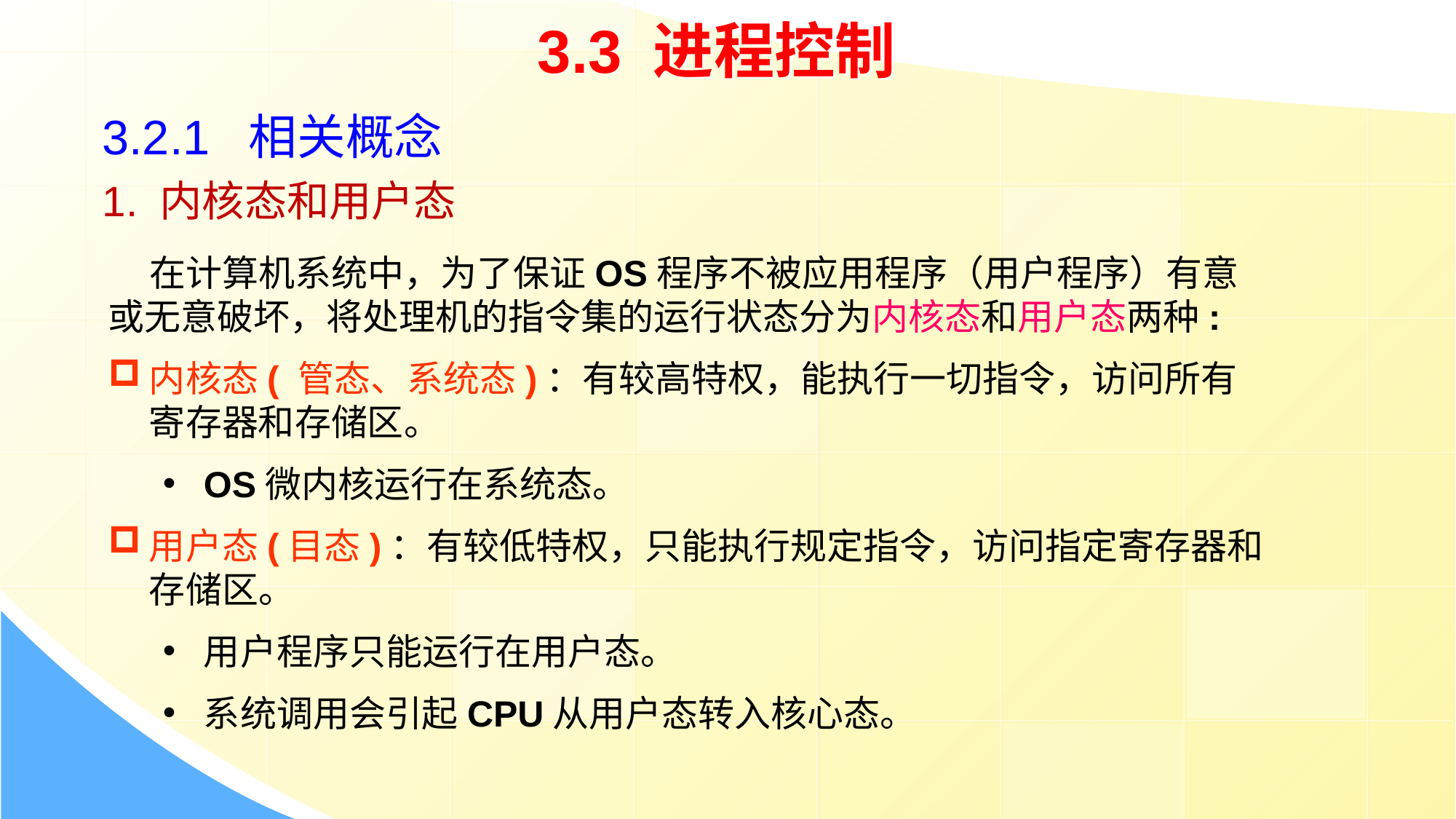

3.3 进程控制
3.2.1  相关概念
1. 内核态和用户态
    在计算机系统中，为了保证OS程序不被应用程序（用户程序）有意或无意破坏，将处理机的指令集的运行状态分为内核态和用户态两种:
内核态( 管态、系统态)：有较高特权，能执行一切指令，访问所有寄存器和存储区。
OS微内核运行在系统态。
用户态(目态)：有较低特权，只能执行规定指令，访问指定寄存器和存储区。
用户程序只能运行在用户态。
系统调用会引起CPU从用户态转入核心态。